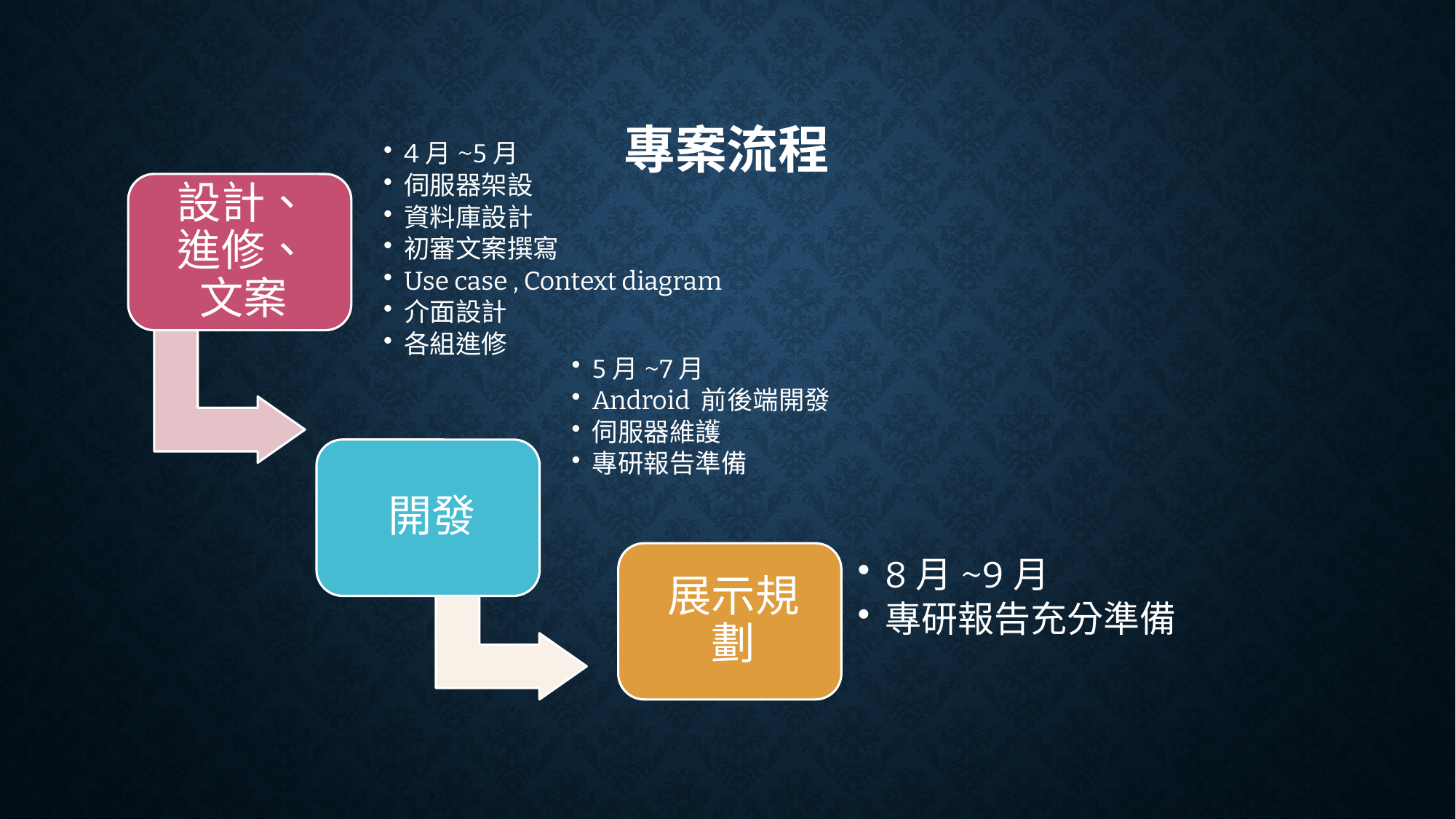

# 專案流程
設計、進修、文案
4月~5月
伺服器架設
資料庫設計
初審文案撰寫
Use case , Context diagram
介面設計
各組進修
開發
5月~7月
Android 前後端開發
伺服器維護
專研報告準備

展示規劃
8月~9月
專研報告充分準備